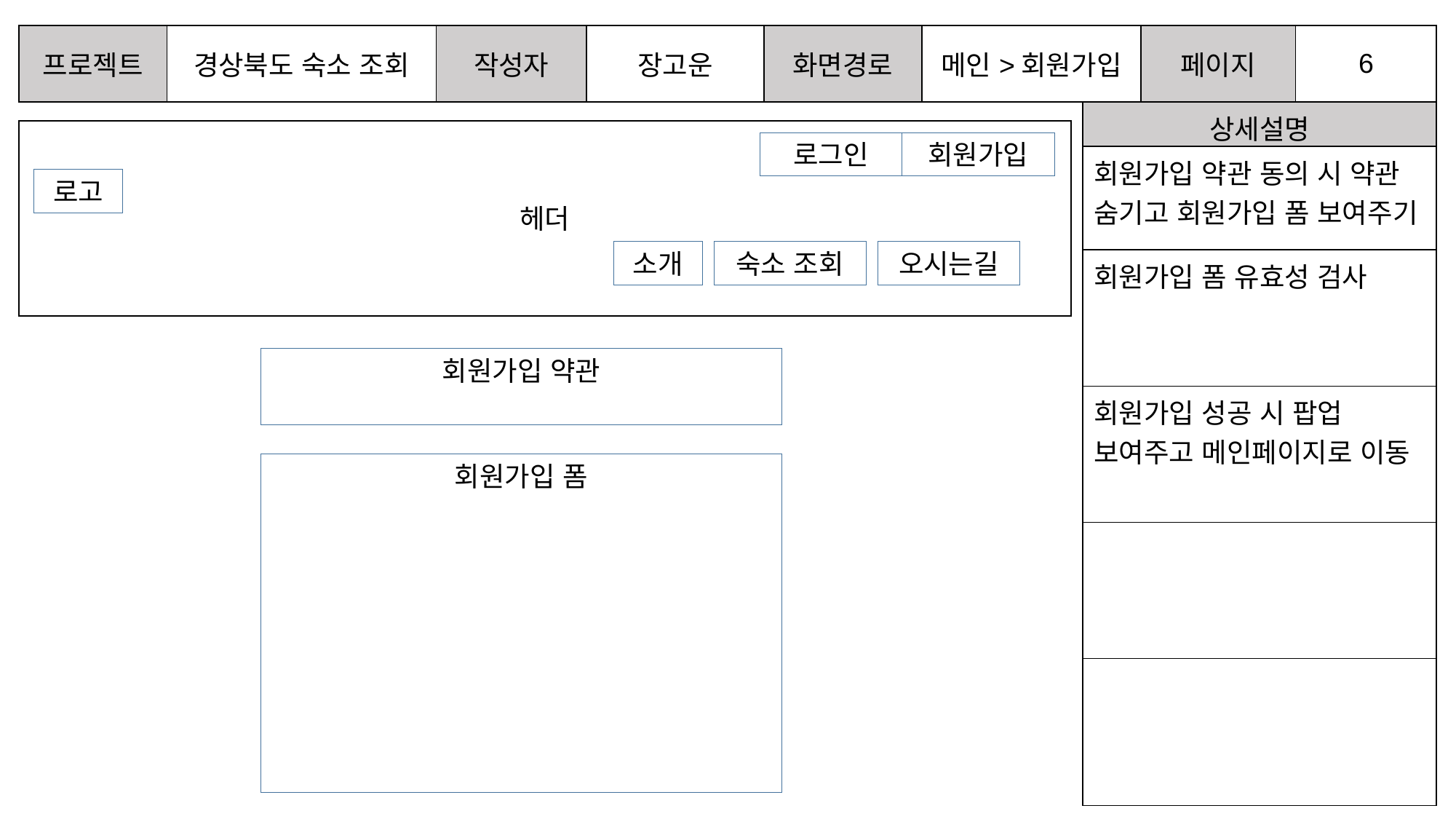

| 프로젝트 | 경상북도 숙소 조회 | 작성자 | 장고운 | 화면경로 | 메인>회원가입 | 페이지 | 6 |
| --- | --- | --- | --- | --- | --- | --- | --- |
| 상세설명 |
| --- |
| 회원가입 약관 동의 시 약관 숨기고 회원가입 폼 보여주기 |
| 회원가입 폼 유효성 검사 |
| 회원가입 성공 시 팝업 보여주고 메인페이지로 이동 |
|  |
|  |
헤더
로그인
회원가입
로고
소개
숙소 조회
오시는길
회원가입 약관

회원가입 폼